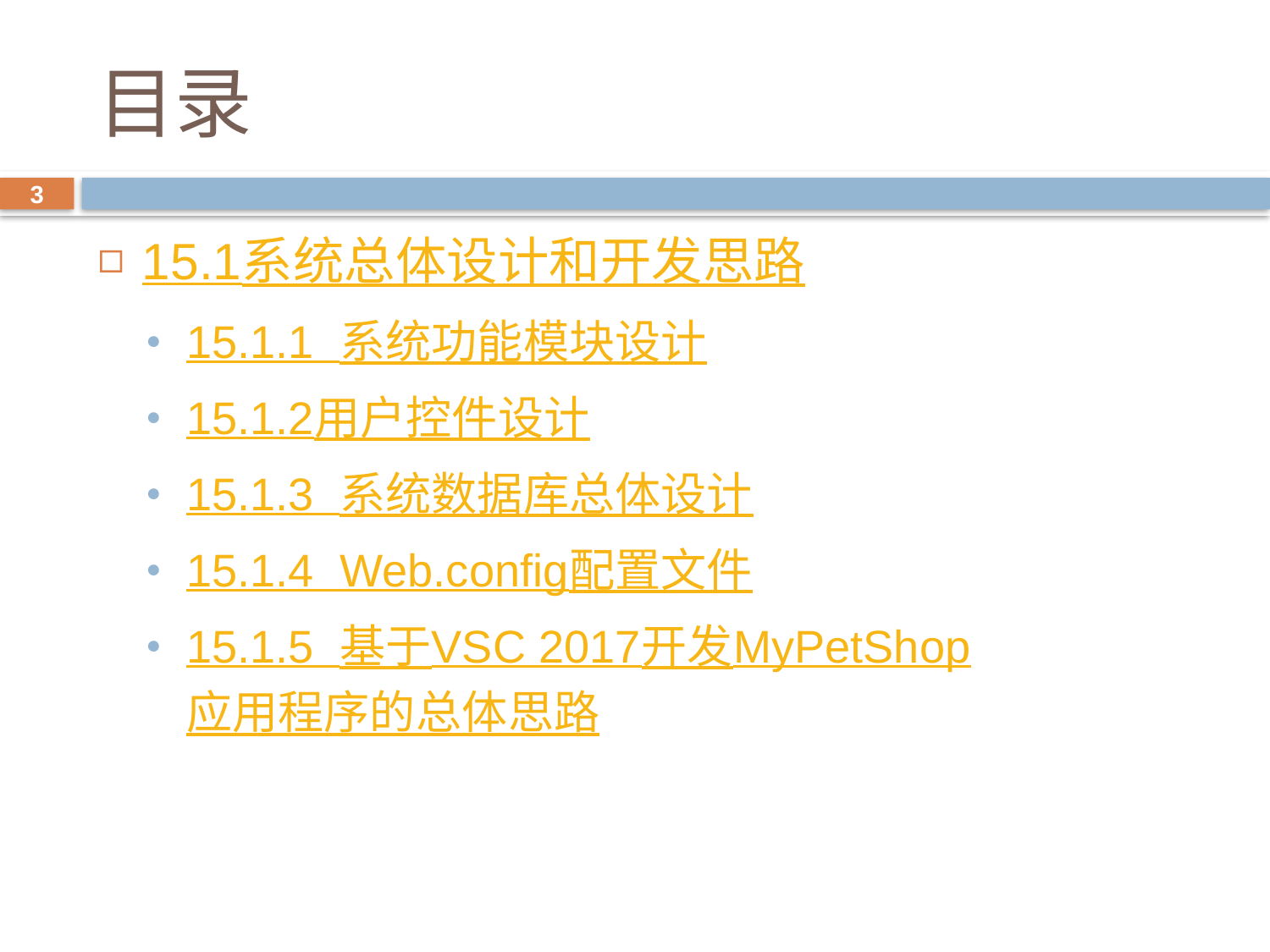

# 目录
3
15.1系统总体设计和开发思路
15.1.1  系统功能模块设计
15.1.2用户控件设计
15.1.3  系统数据库总体设计
15.1.4  Web.config配置文件
15.1.5  基于VSC 2017开发MyPetShop应用程序的总体思路